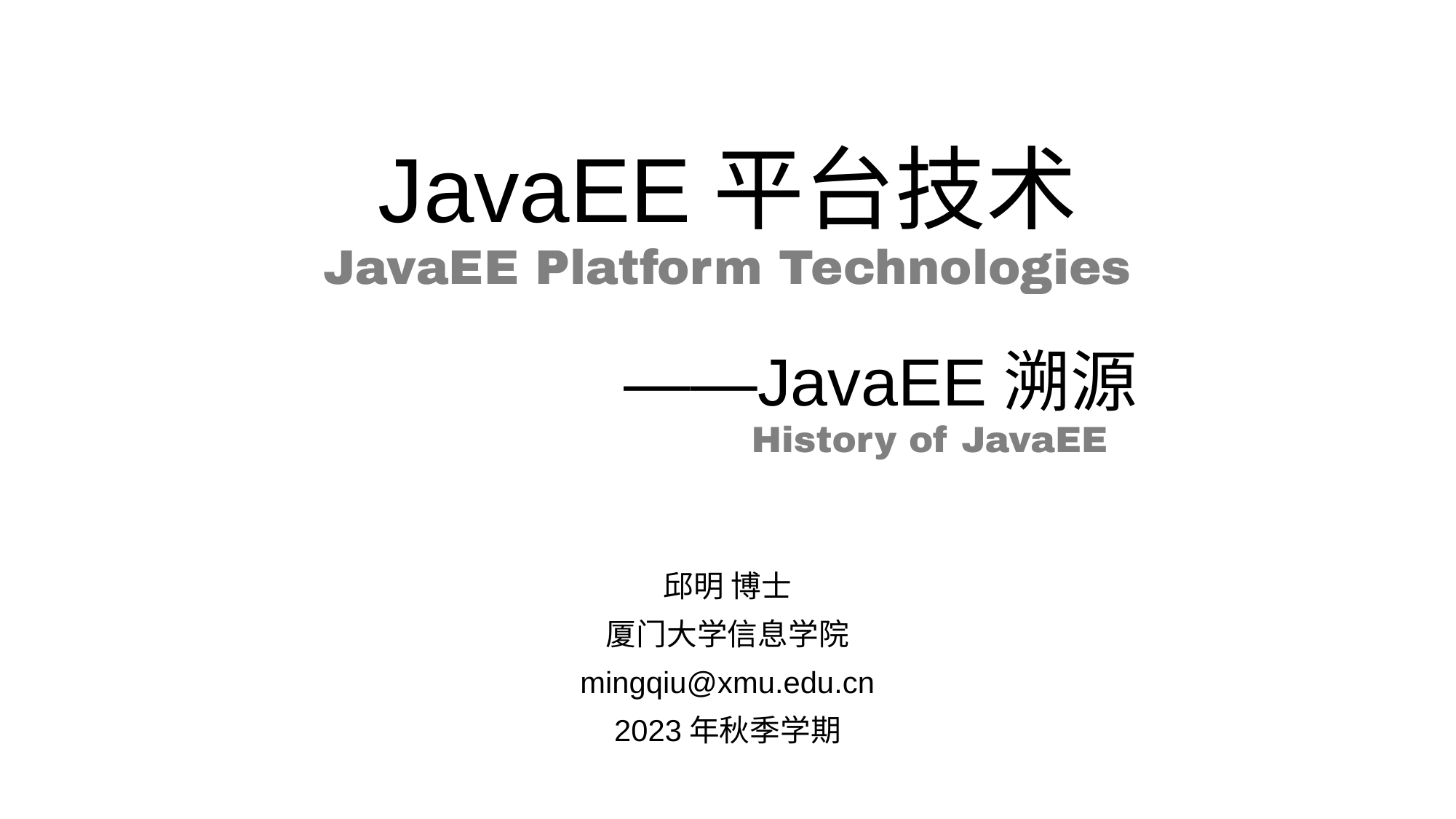

# JavaEE平台技术 JavaEE Platform Technologies
——JavaEE溯源
         History of JavaEE
邱明 博士
厦门大学信息学院
mingqiu@xmu.edu.cn
2023年秋季学期